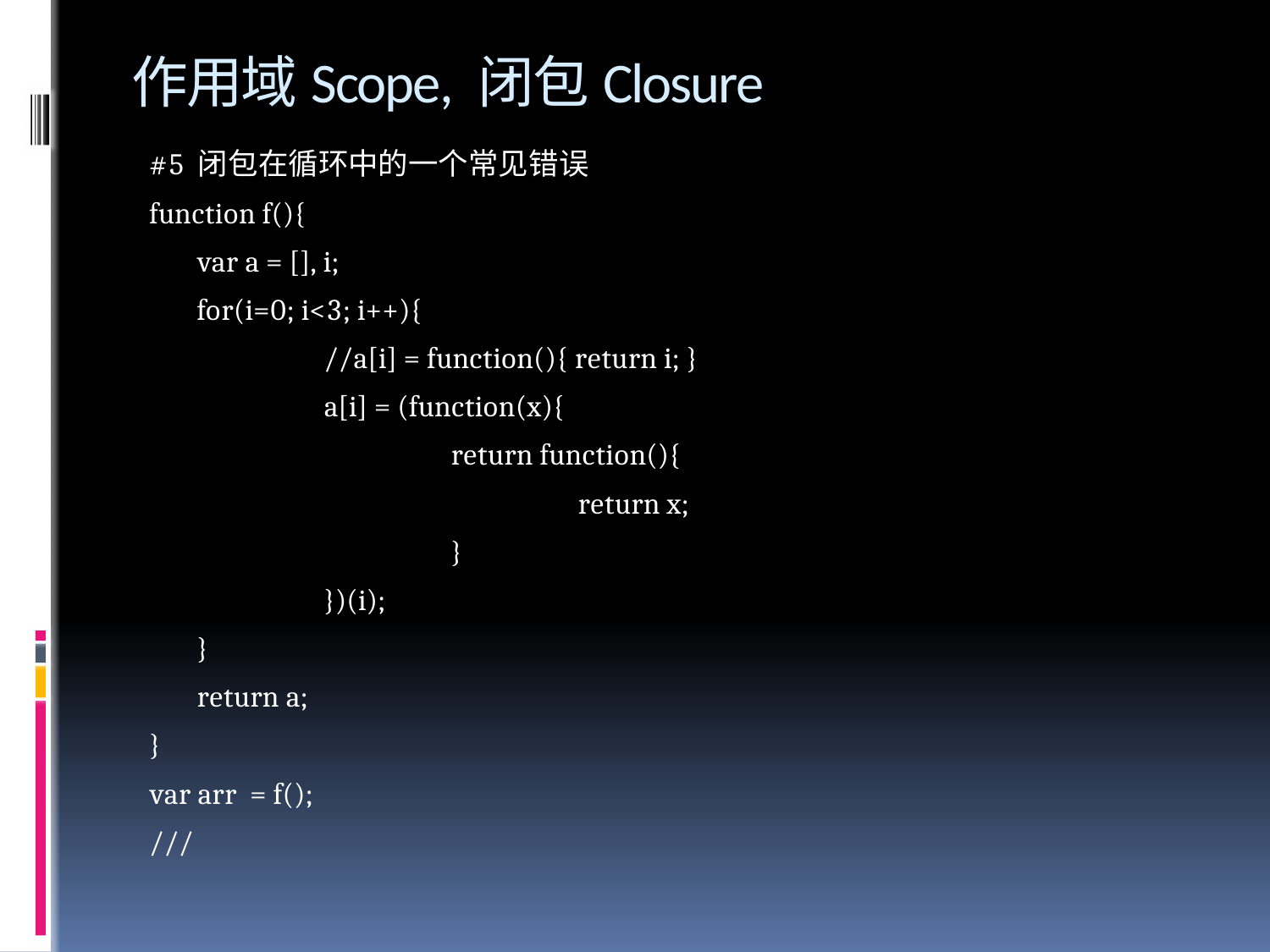

# 作用域Scope, 闭包Closure
#5 闭包在循环中的一个常见错误
function f(){
	var a = [], i;
	for(i=0; i<3; i++){
		//a[i] = function(){ return i; }
		a[i] = (function(x){
			return function(){
				return x;
			}
		})(i);
	}
	return a;
}
var arr  = f();
///